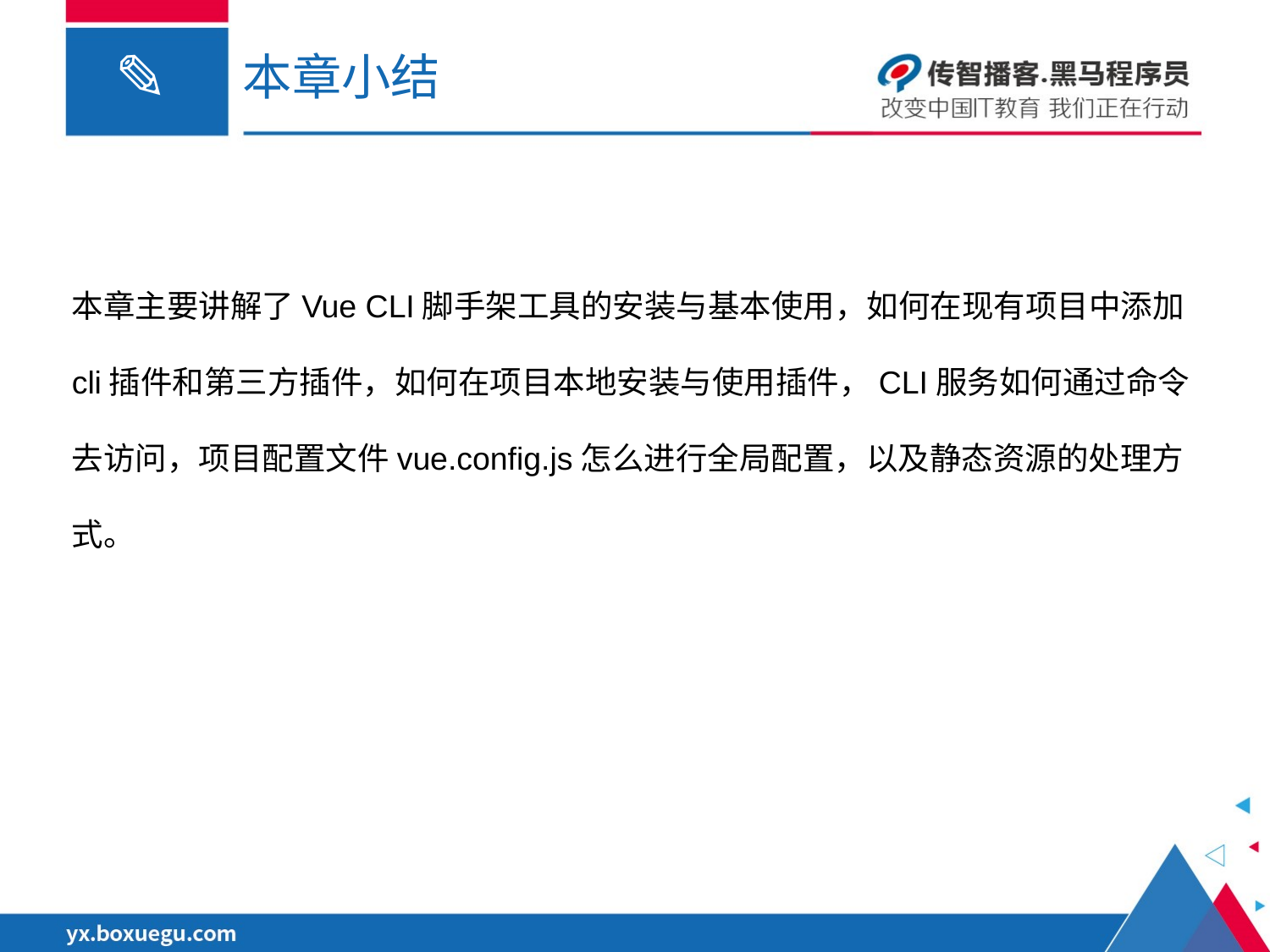

# 本章小结
本章主要讲解了Vue CLI脚手架工具的安装与基本使用，如何在现有项目中添加cli插件和第三方插件，如何在项目本地安装与使用插件，CLI服务如何通过命令去访问，项目配置文件vue.config.js怎么进行全局配置，以及静态资源的处理方式。